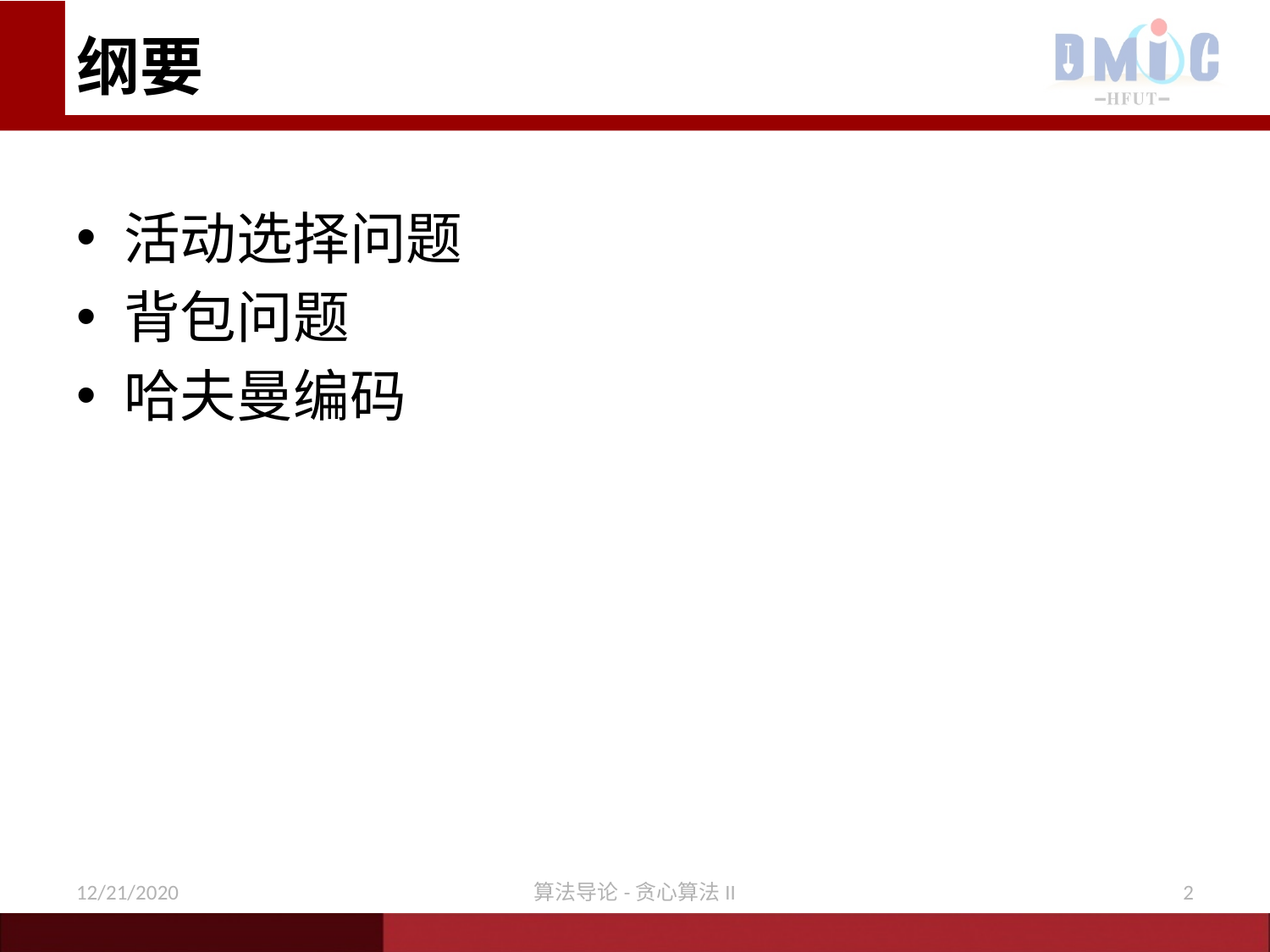

# 纲要
活动选择问题
背包问题
哈夫曼编码
12/21/2020
算法导论-贪心算法II
2